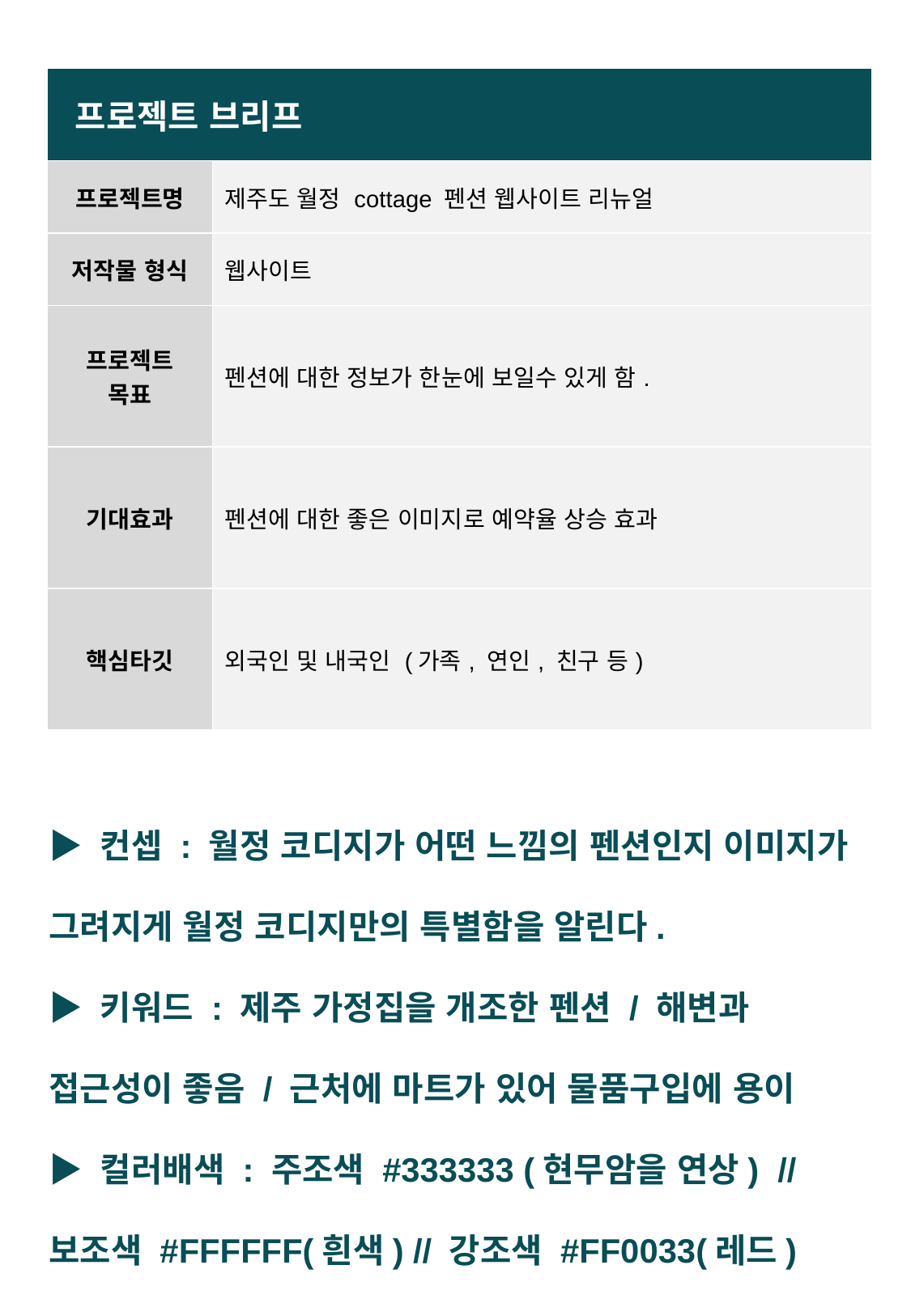

| 프로젝트 브리프 |  |
| --- | --- |
| 프로젝트명 | 제주도 월정 cottage 펜션 웹사이트 리뉴얼 |
| 저작물 형식 | 웹사이트 |
| 프로젝트 목표 | 펜션에 대한 정보가 한눈에 보일수 있게 함. |
| 기대효과 | 펜션에 대한 좋은 이미지로 예약율 상승 효과 |
| 핵심타깃 | 외국인 및 내국인 (가족, 연인, 친구 등) |
▶ 컨셉 : 월정 코디지가 어떤 느낌의 펜션인지 이미지가 그려지게 월정 코디지만의 특별함을 알린다.
▶ 키워드 : 제주 가정집을 개조한 펜션 / 해변과 접근성이 좋음 / 근처에 마트가 있어 물품구입에 용이
▶ 컬러배색 : 주조색 #333333 (현무암을 연상)  // 보조색 #FFFFFF(흰색) // 강조색 #FF0033(레드)